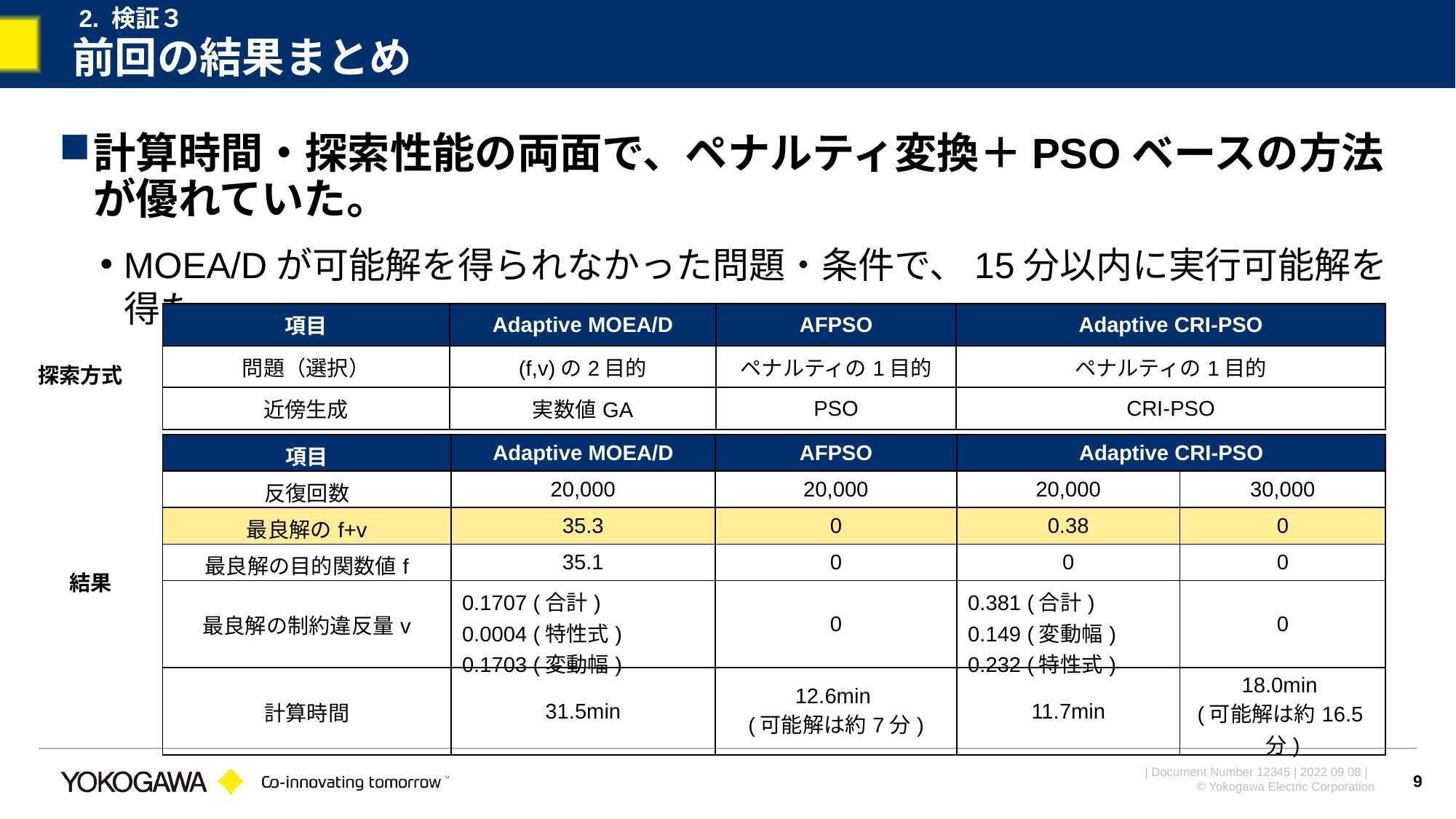

2. 検証３
# 前回の結果まとめ
計算時間・探索性能の両面で、ペナルティ変換＋PSOベースの方法が優れていた。
MOEA/Dが可能解を得られなかった問題・条件で、15分以内に実行可能解を得た
| 項目 | Adaptive MOEA/D | AFPSO | Adaptive CRI-PSO |
| --- | --- | --- | --- |
| 問題（選択） | (f,v)の2目的 | ペナルティの1目的 | ペナルティの1目的 |
| 近傍生成 | 実数値GA | PSO | CRI-PSO |
探索方式
| 項目 | Adaptive MOEA/D | AFPSO | Adaptive CRI-PSO |  |
| --- | --- | --- | --- | --- |
| 反復回数 | 20,000 | 20,000 | 20,000 | 30,000 |
| 最良解のf+v | 35.3 | 0 | 0.38 | 0 |
| 最良解の目的関数値f | 35.1 | 0 | 0 | 0 |
| 最良解の制約違反量v | 0.1707 (合計) 0.0004 (特性式) 0.1703 (変動幅) | 0 | 0.381 (合計) 0.149 (変動幅) 0.232 (特性式) | 0 |
| 計算時間 | 31.5min | 12.6min (可能解は約7分) | 11.7min | 18.0min (可能解は約16.5分) |
結果
9